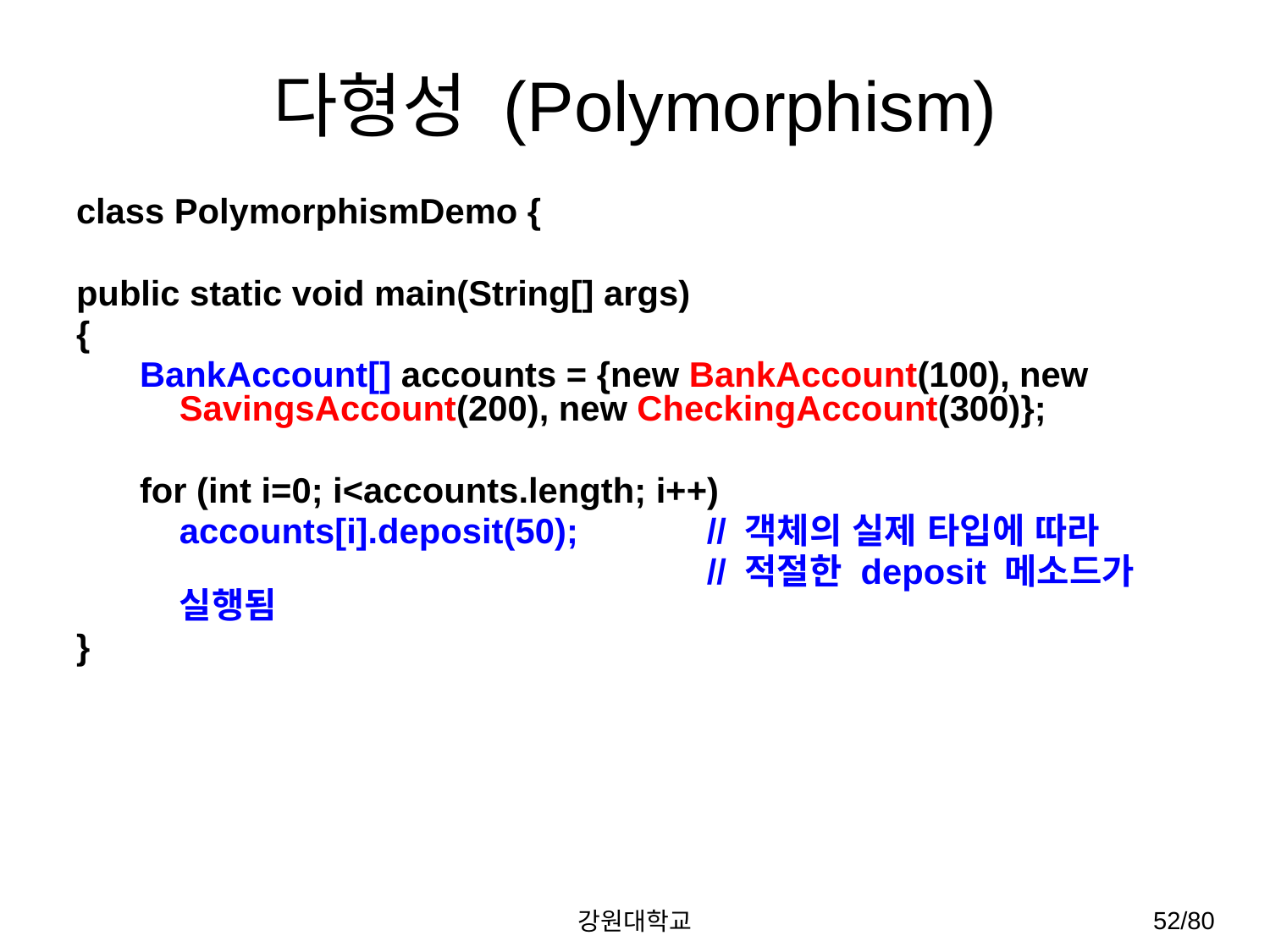

# 다형성 (Polymorphism)
class PolymorphismDemo {

public static void main(String[] args)
{
BankAccount[] accounts = {new BankAccount(100), new SavingsAccount(200), new CheckingAccount(300)};

for (int i=0; i<accounts.length; i++)
	accounts[i].deposit(50);	  // 객체의 실제 타입에 따라
					  // 적절한 deposit 메소드가 실행됨
}
강원대학교